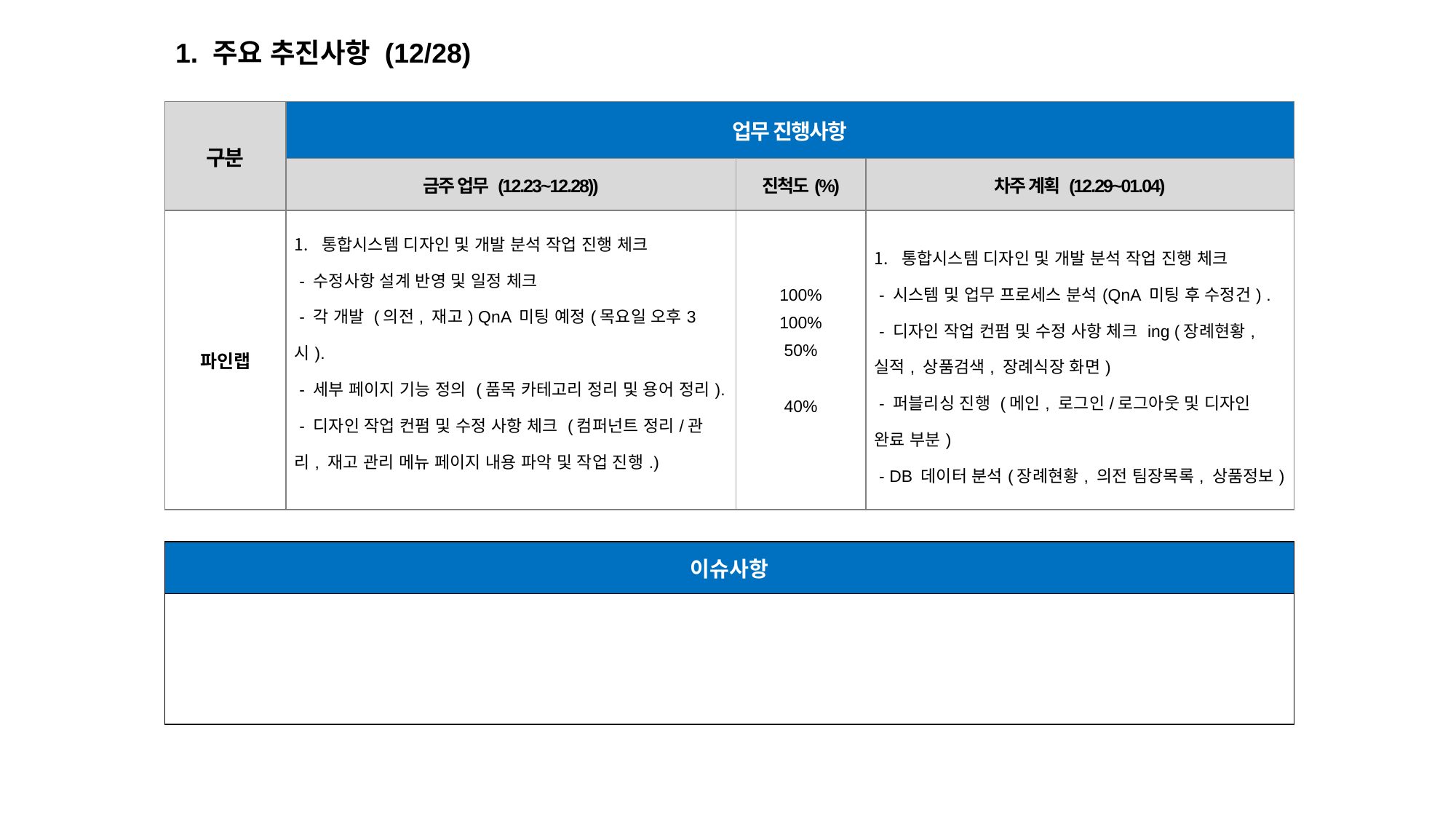

1. 주요 추진사항 (12/28)
| 구분 | 업무 진행사항 |  |  |
| --- | --- | --- | --- |
|  | 금주 업무 (12.23~12.28)) | 진척도(%) | 차주 계획 (12.29~01.04) |
| 파인랩 | 통합시스템 디자인 및 개발 분석 작업 진행 체크 - 수정사항 설계 반영 및 일정 체크 - 각 개발 (의전, 재고) QnA 미팅 예정(목요일 오후3시). - 세부 페이지 기능 정의 (품목 카테고리 정리 및 용어 정리). - 디자인 작업 컨펌 및 수정 사항 체크 (컴퍼넌트 정리/관리, 재고 관리 메뉴 페이지 내용 파악 및 작업 진행.) | 100% 100% 50% 40% | 통합시스템 디자인 및 개발 분석 작업 진행 체크 - 시스템 및 업무 프로세스 분석(QnA 미팅 후 수정건) . - 디자인 작업 컨펌 및 수정 사항 체크 ing (장례현황, 실적, 상품검색, 장례식장 화면) - 퍼블리싱 진행 (메인, 로그인/로그아웃 및 디자인 완료 부분) - DB 데이터 분석(장례현황, 의전 팀장목록, 상품정보) |
| 이슈사항 |
| --- |
|  |